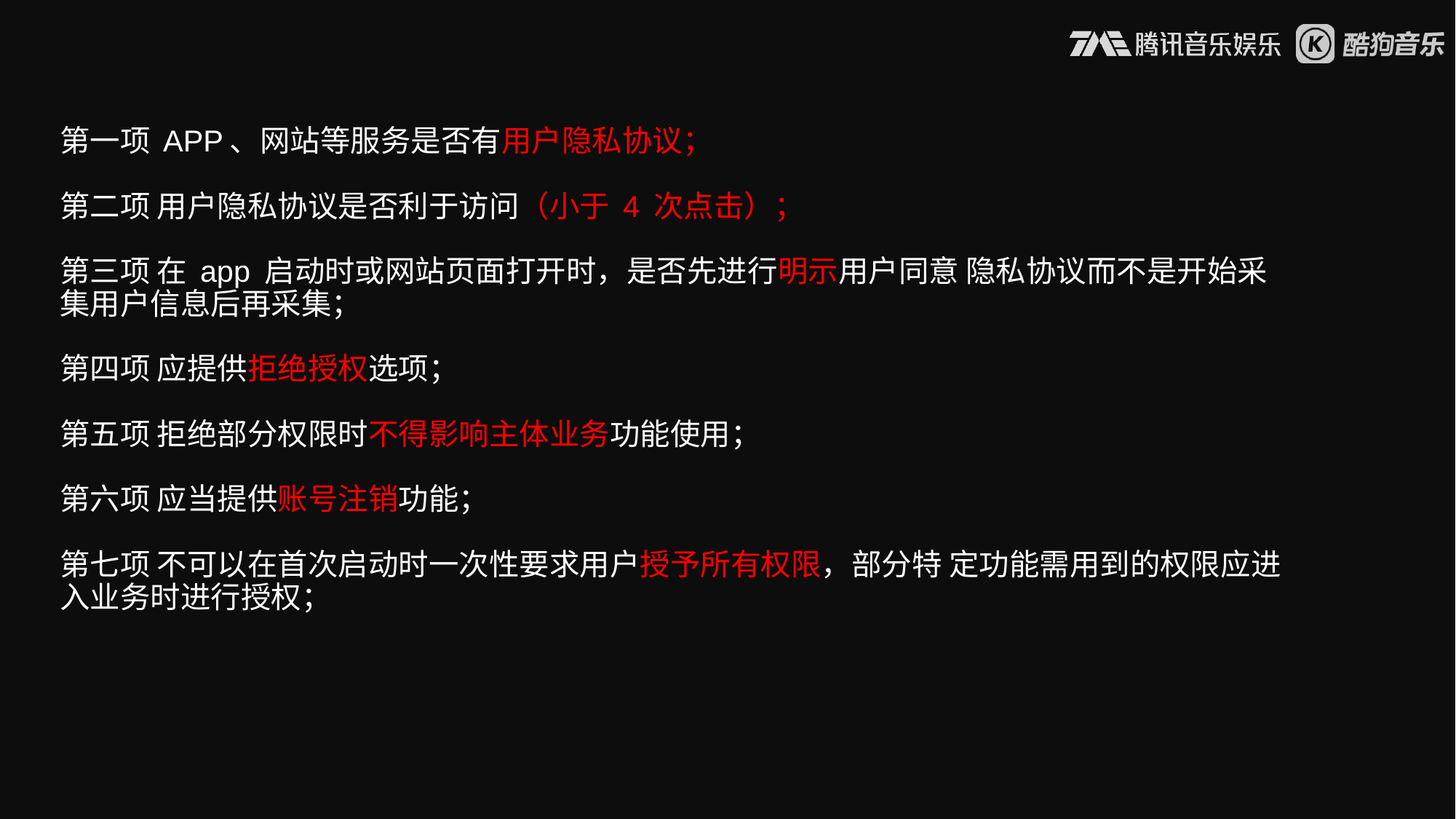

# 第一项 APP、网站等服务是否有用户隐私协议； 第二项 用户隐私协议是否利于访问（小于 4 次点击）； 第三项 在 app 启动时或网站页面打开时，是否先进行明示用户同意 隐私协议而不是开始采集用户信息后再采集； 第四项 应提供拒绝授权选项； 第五项 拒绝部分权限时不得影响主体业务功能使用； 第六项 应当提供账号注销功能； 第七项 不可以在首次启动时一次性要求用户授予所有权限，部分特 定功能需用到的权限应进入业务时进行授权；